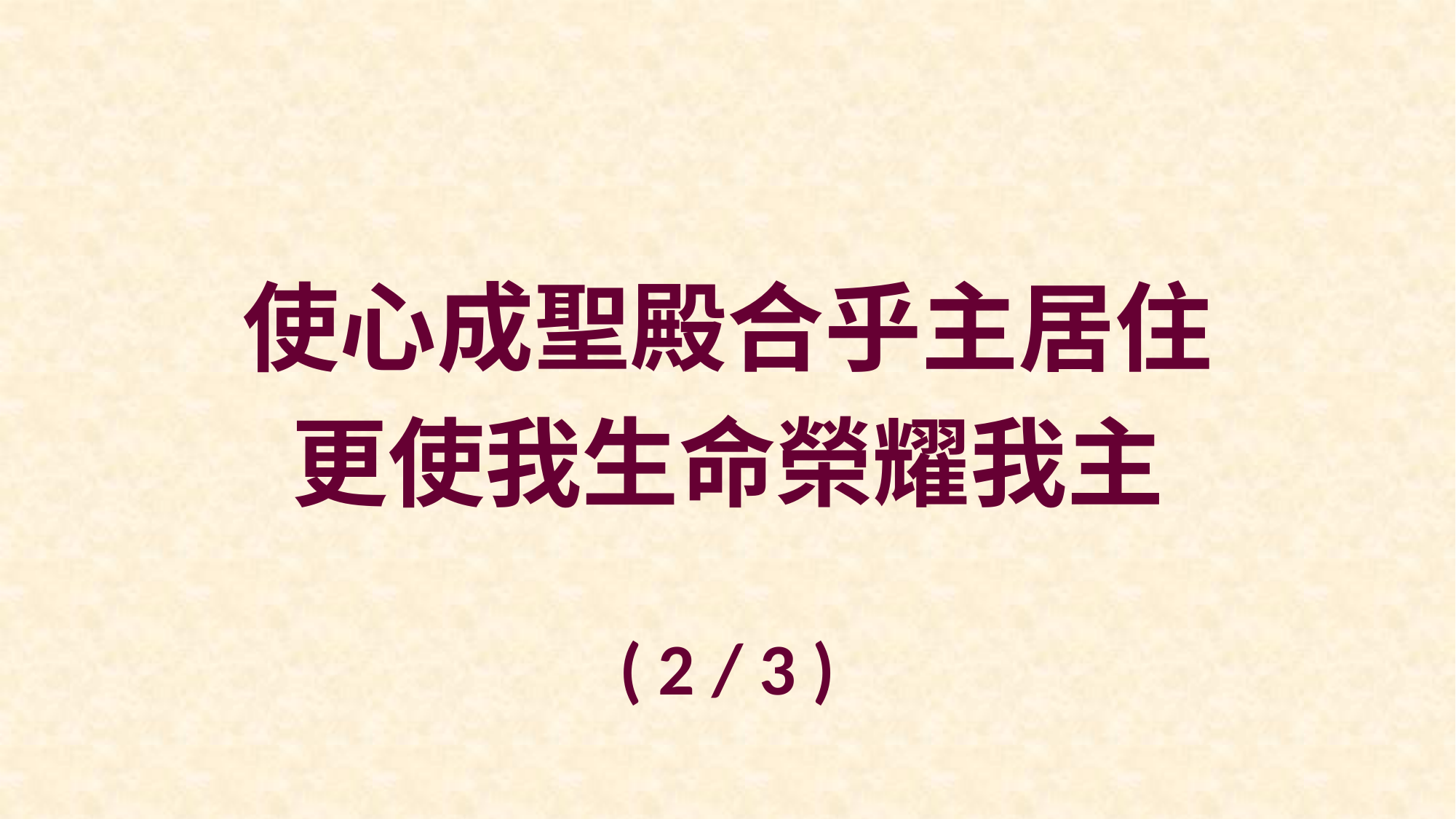

使心成聖殿合乎主居住
更使我生命榮耀我主
( 2 / 3 )